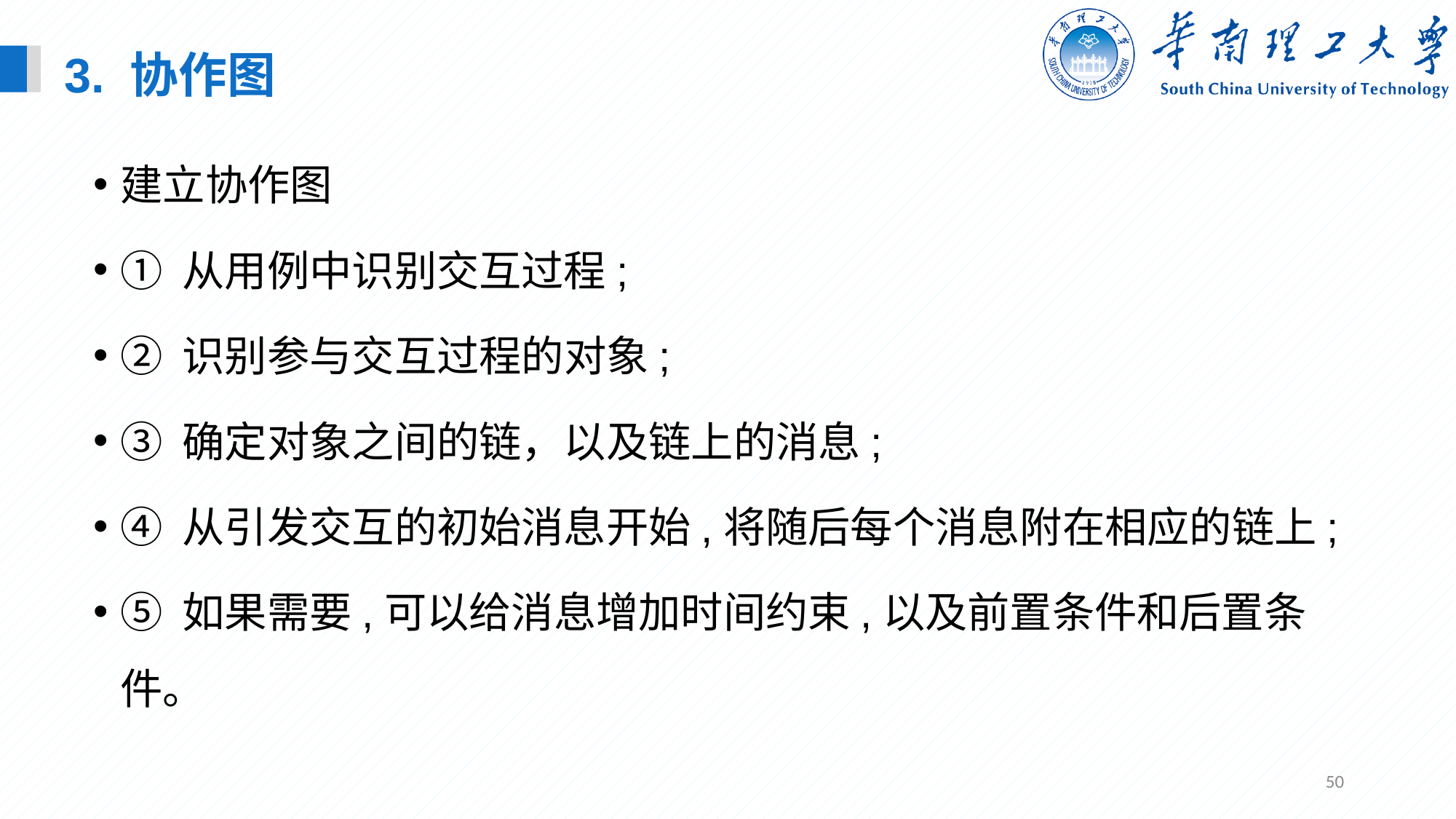

3. 协作图
建立协作图
① 从用例中识别交互过程;
② 识别参与交互过程的对象;
③ 确定对象之间的链，以及链上的消息;
④ 从引发交互的初始消息开始,将随后每个消息附在相应的链上;
⑤ 如果需要,可以给消息增加时间约束,以及前置条件和后置条件。
50